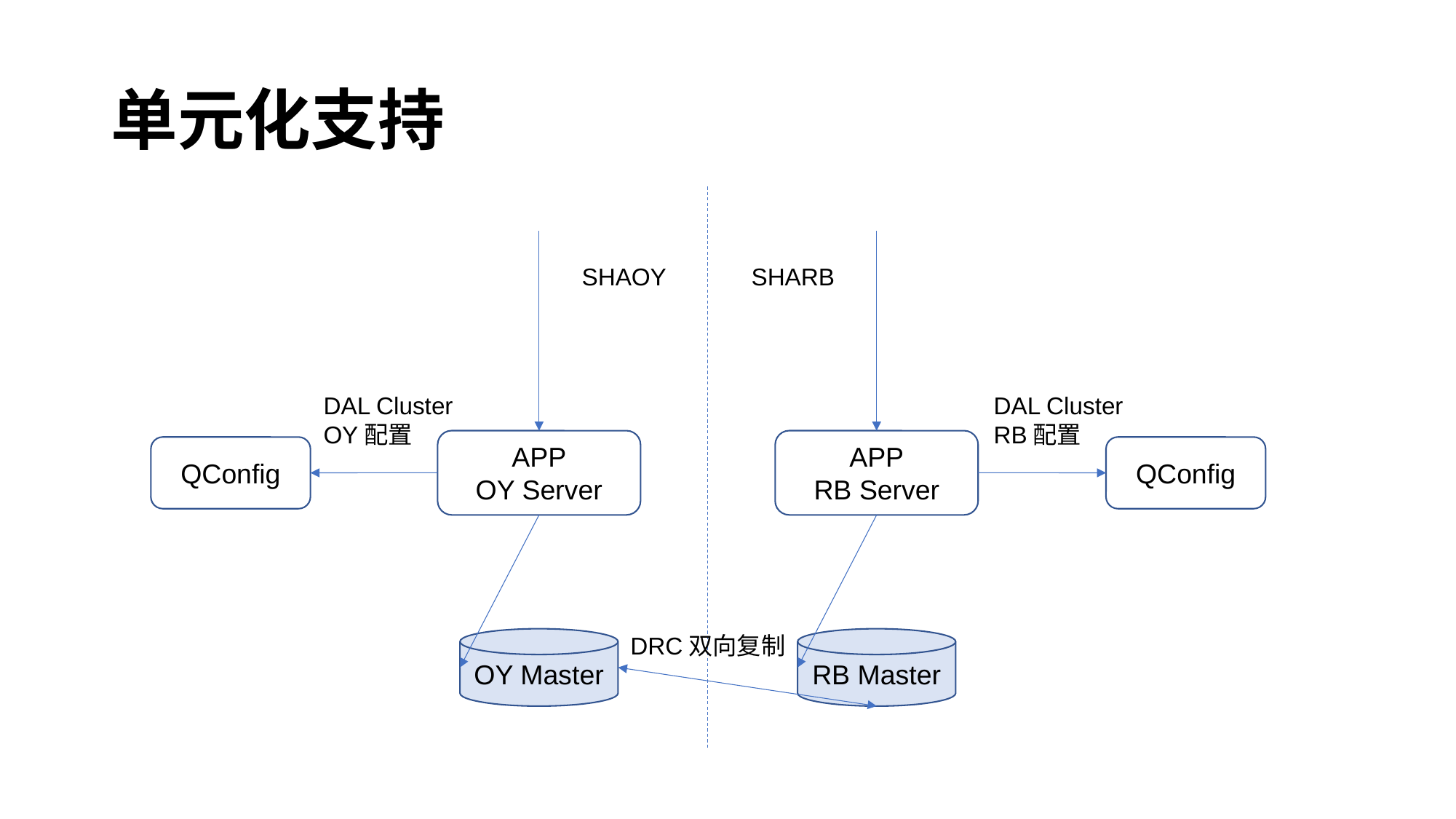

# 单元化支持
SHAOY
SHARB
DAL Cluster
RB配置
DAL Cluster
OY配置
APP
OY Server
APP
RB Server
QConfig
QConfig
DRC双向复制
OY Master
RB Master